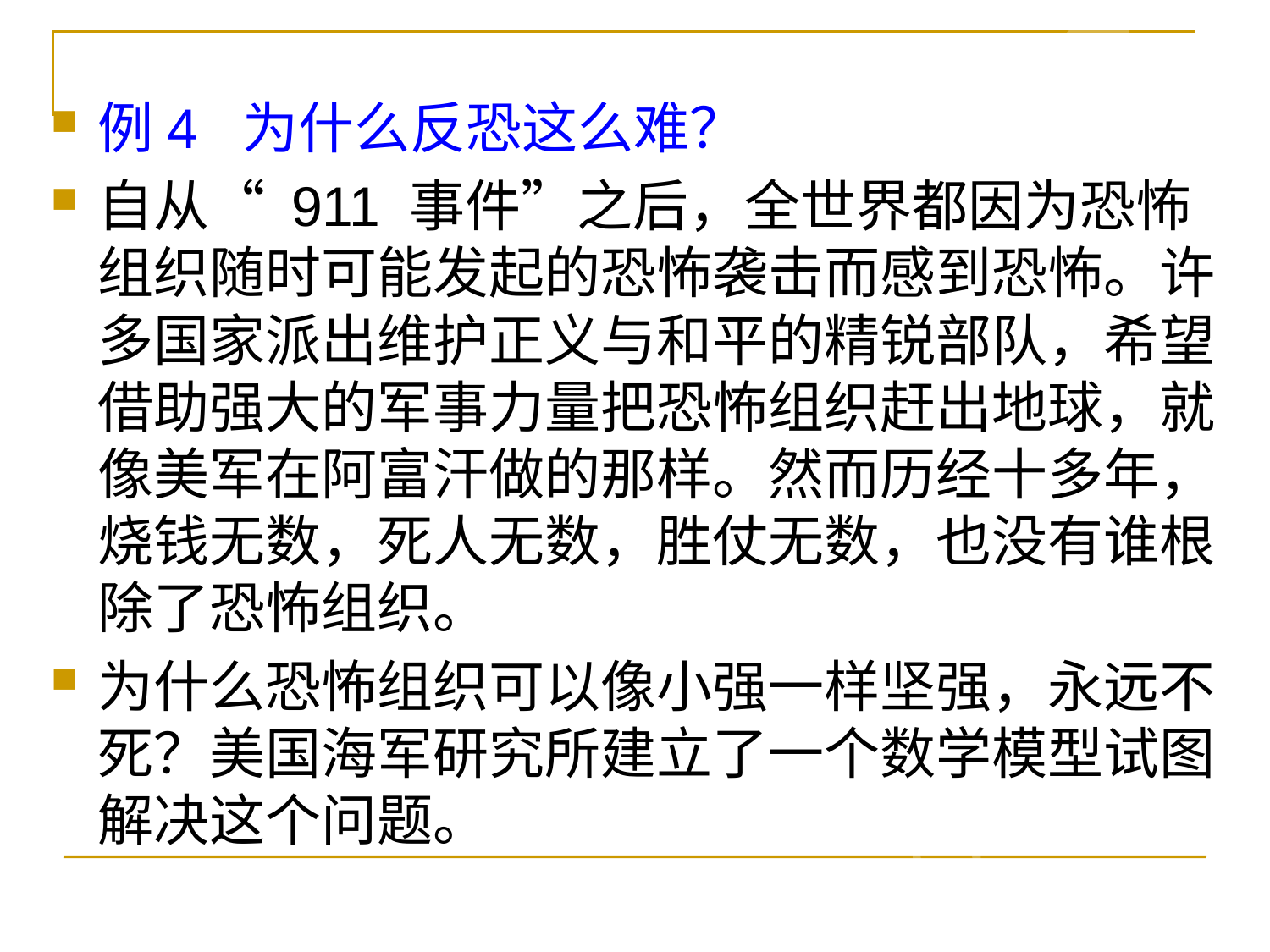

例4  为什么反恐这么难？
自从“ 911 事件”之后，全世界都因为恐怖组织随时可能发起的恐怖袭击而感到恐怖。许多国家派出维护正义与和平的精锐部队，希望借助强大的军事力量把恐怖组织赶出地球，就像美军在阿富汗做的那样。然而历经十多年，烧钱无数，死人无数，胜仗无数，也没有谁根除了恐怖组织。
为什么恐怖组织可以像小强一样坚强，永远不死？美国海军研究所建立了一个数学模型试图解决这个问题。